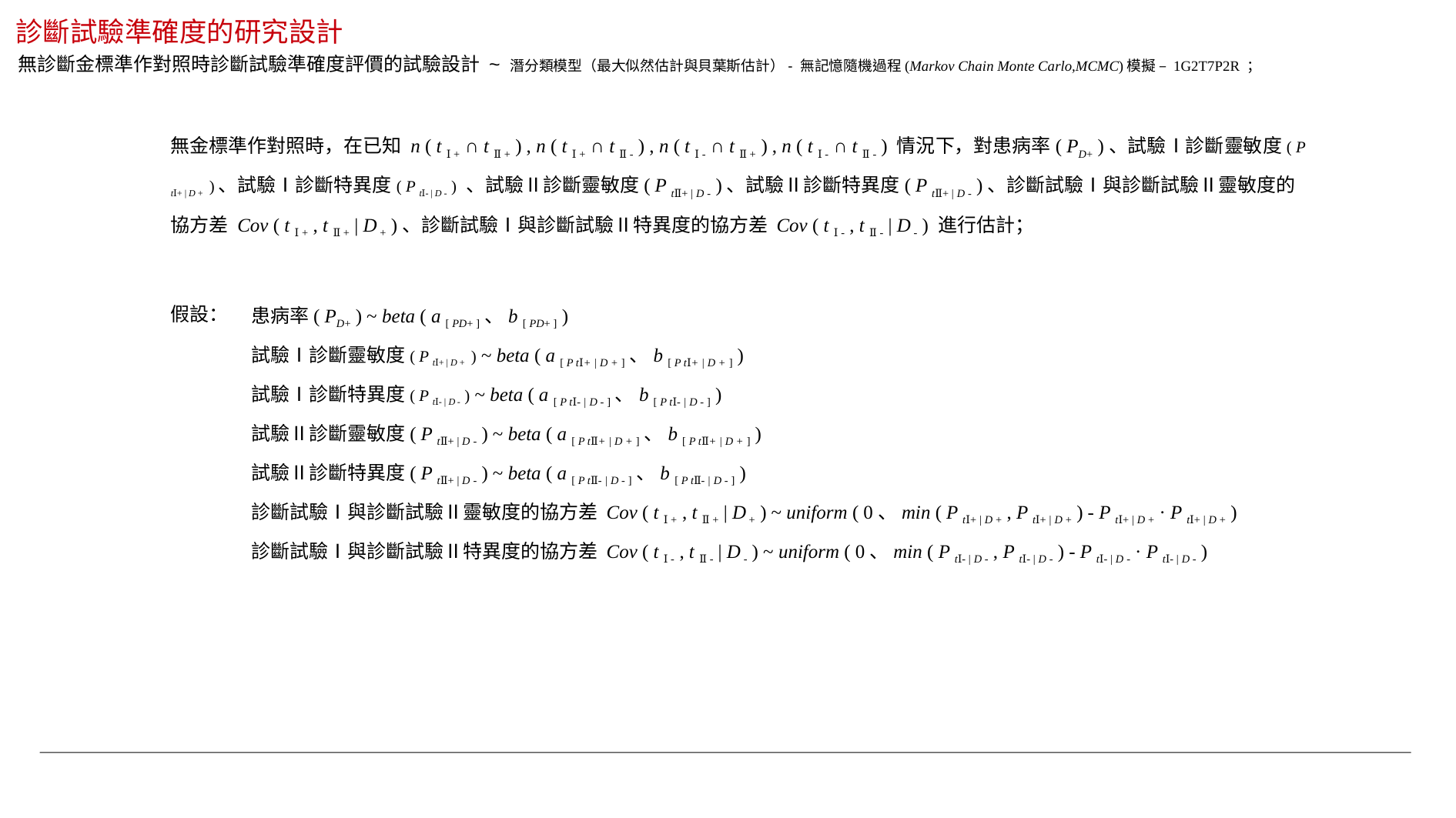

診斷試驗準確度的研究設計
無診斷金標準作對照時診斷試驗準確度評價的試驗設計 ~ 潛分類模型（最大似然估計與貝葉斯估計）- 無記憶隨機過程(Markov Chain Monte Carlo,MCMC)模擬 – 1G2T7P2R ；
無金標準作對照時，在已知 n ( t Ⅰ + ∩ t Ⅱ + ) , n ( t Ⅰ + ∩ t Ⅱ - ) , n ( t Ⅰ - ∩ t Ⅱ + ) , n ( t Ⅰ - ∩ t Ⅱ - ) 情況下，對患病率( PD+ )、試驗Ⅰ診斷靈敏度( P tⅠ+ | D +  )、試驗Ⅰ診斷特異度( P tⅠ- | D - ) 、試驗Ⅱ診斷靈敏度( P tⅡ+ | D - )、試驗Ⅱ診斷特異度( P tⅡ+ | D - )、診斷試驗Ⅰ與診斷試驗Ⅱ靈敏度的協方差 Cov ( t Ⅰ + , t Ⅱ + | D + )、診斷試驗Ⅰ與診斷試驗Ⅱ特異度的協方差 Cov ( t Ⅰ - , t Ⅱ - | D - ) 進行估計；
假設：
患病率( PD+ ) ~ beta ( a [ PD+ ]、b [ PD+ ] )
試驗Ⅰ診斷靈敏度( P tⅠ+ | D +  ) ~ beta ( a [ P tⅠ+ | D + ]、b [ P tⅠ+ | D + ] )
試驗Ⅰ診斷特異度( P tⅠ- | D - ) ~ beta ( a [ P tⅠ- | D - ]、b [ P tⅠ- | D - ] )
試驗Ⅱ診斷靈敏度( P tⅡ+ | D - ) ~ beta ( a [ P tⅡ+ | D + ]、b [ P tⅡ+ | D + ] )
試驗Ⅱ診斷特異度( P tⅡ+ | D - ) ~ beta ( a [ P tⅡ- | D - ]、b [ P tⅡ- | D - ] )
診斷試驗Ⅰ與診斷試驗Ⅱ靈敏度的協方差 Cov ( t Ⅰ + , t Ⅱ + | D + ) ~ uniform ( 0、min ( P tⅠ+ | D + , P tⅠ+ | D + ) - P tⅠ+ | D + · P tⅠ+ | D + )
診斷試驗Ⅰ與診斷試驗Ⅱ特異度的協方差 Cov ( t Ⅰ - , t Ⅱ - | D - ) ~ uniform ( 0、min ( P tⅠ- | D - , P tⅠ- | D - ) - P tⅠ- | D - · P tⅠ- | D - )